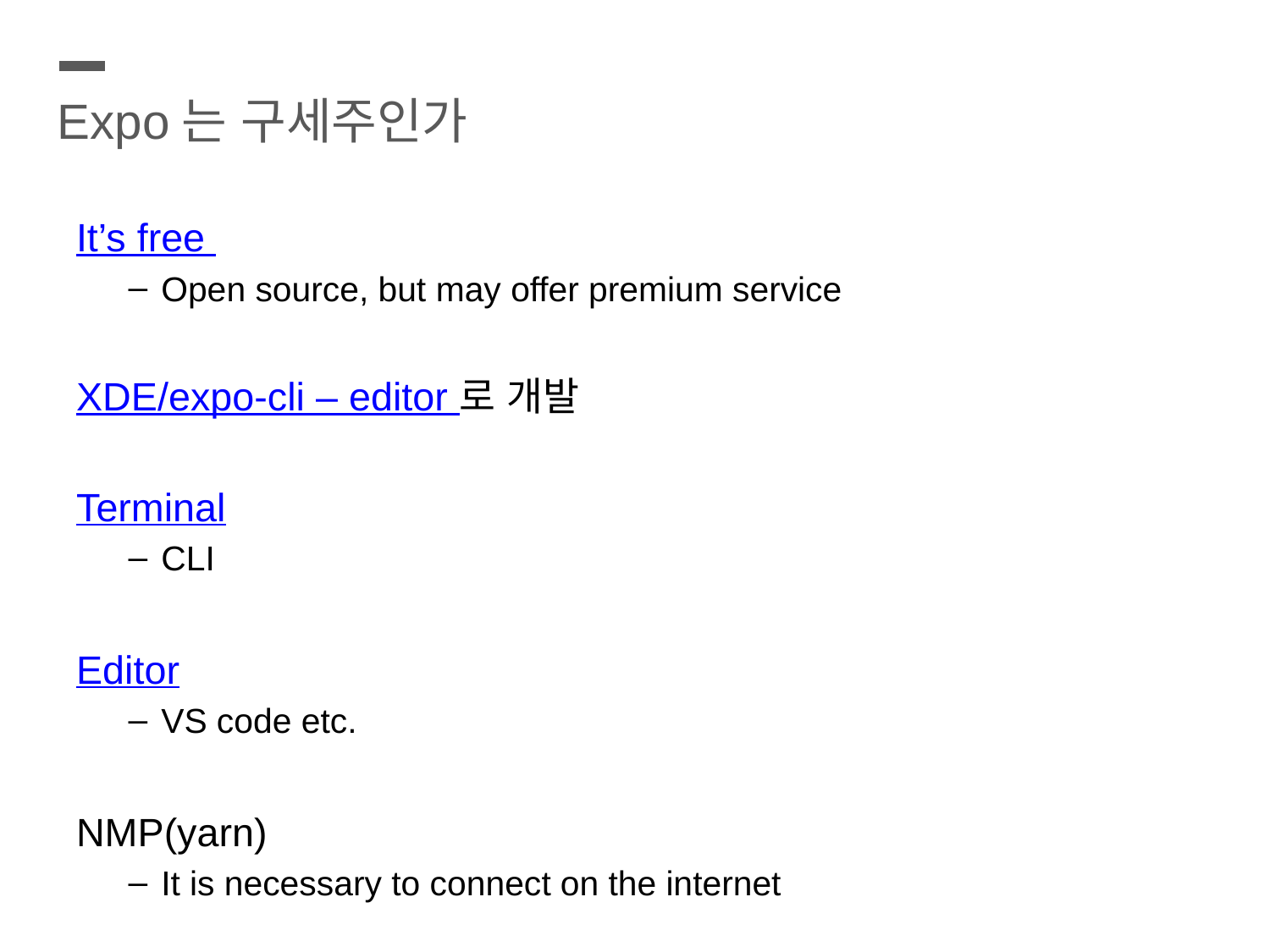

Expo는 구세주인가
It’s free
Open source, but may offer premium service

XDE/expo-cli – editor 로 개발

Terminal
CLI

Editor
VS code etc.

NMP(yarn)
It is necessary to connect on the internet